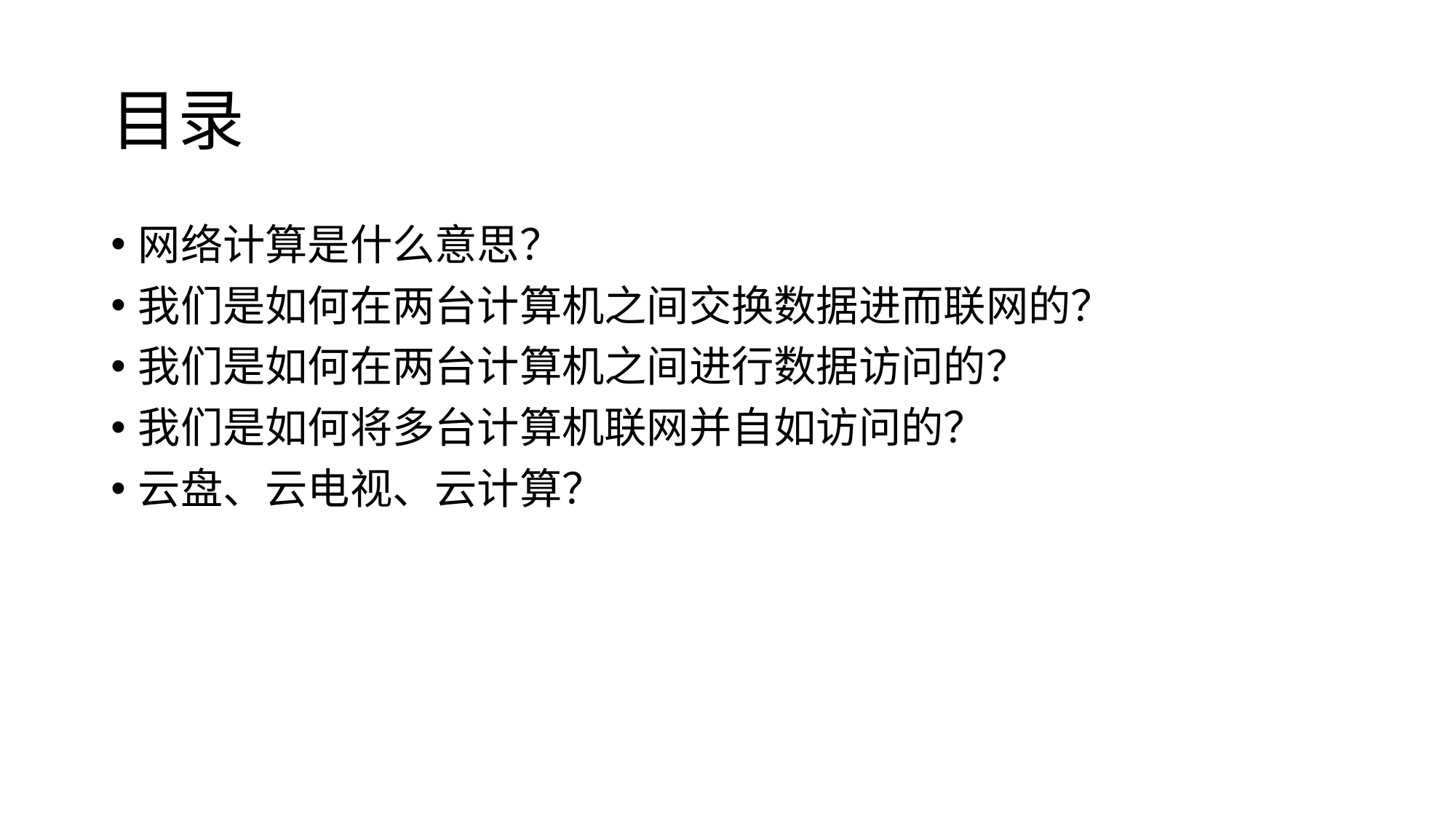

# 目录
网络计算是什么意思？
我们是如何在两台计算机之间交换数据进而联网的？
我们是如何在两台计算机之间进行数据访问的？
我们是如何将多台计算机联网并自如访问的？
云盘、云电视、云计算？